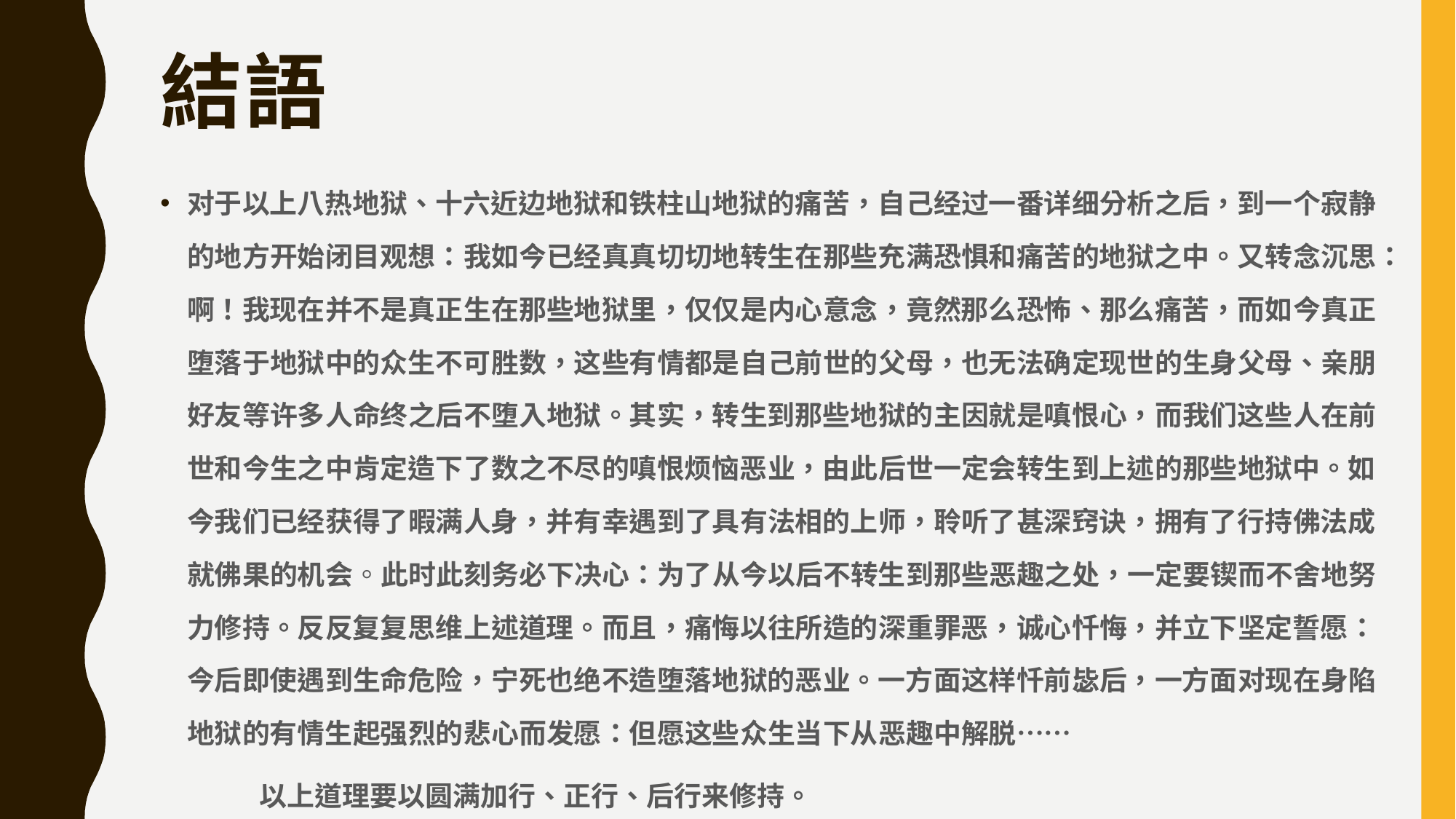

# 結語
对于以上八热地狱、十六近边地狱和铁柱山地狱的痛苦，自己经过一番详细分析之后，到一个寂静的地方开始闭目观想：我如今已经真真切切地转生在那些充满恐惧和痛苦的地狱之中。又转念沉思：啊！我现在并不是真正生在那些地狱里，仅仅是内心意念，竟然那么恐怖、那么痛苦，而如今真正堕落于地狱中的众生不可胜数，这些有情都是自己前世的父母，也无法确定现世的生身父母、亲朋好友等许多人命终之后不堕入地狱。其实，转生到那些地狱的主因就是嗔恨心，而我们这些人在前世和今生之中肯定造下了数之不尽的嗔恨烦恼恶业，由此后世一定会转生到上述的那些地狱中。如今我们已经获得了暇满人身，并有幸遇到了具有法相的上师，聆听了甚深窍诀，拥有了行持佛法成就佛果的机会。此时此刻务必下决心：为了从今以后不转生到那些恶趣之处，一定要锲而不舍地努力修持。反反复复思维上述道理。而且，痛悔以往所造的深重罪恶，诚心忏悔，并立下坚定誓愿：今后即使遇到生命危险，宁死也绝不造堕落地狱的恶业。一方面这样忏前毖后，一方面对现在身陷地狱的有情生起强烈的悲心而发愿：但愿这些众生当下从恶趣中解脱……
	以上道理要以圆满加行、正行、后行来修持。